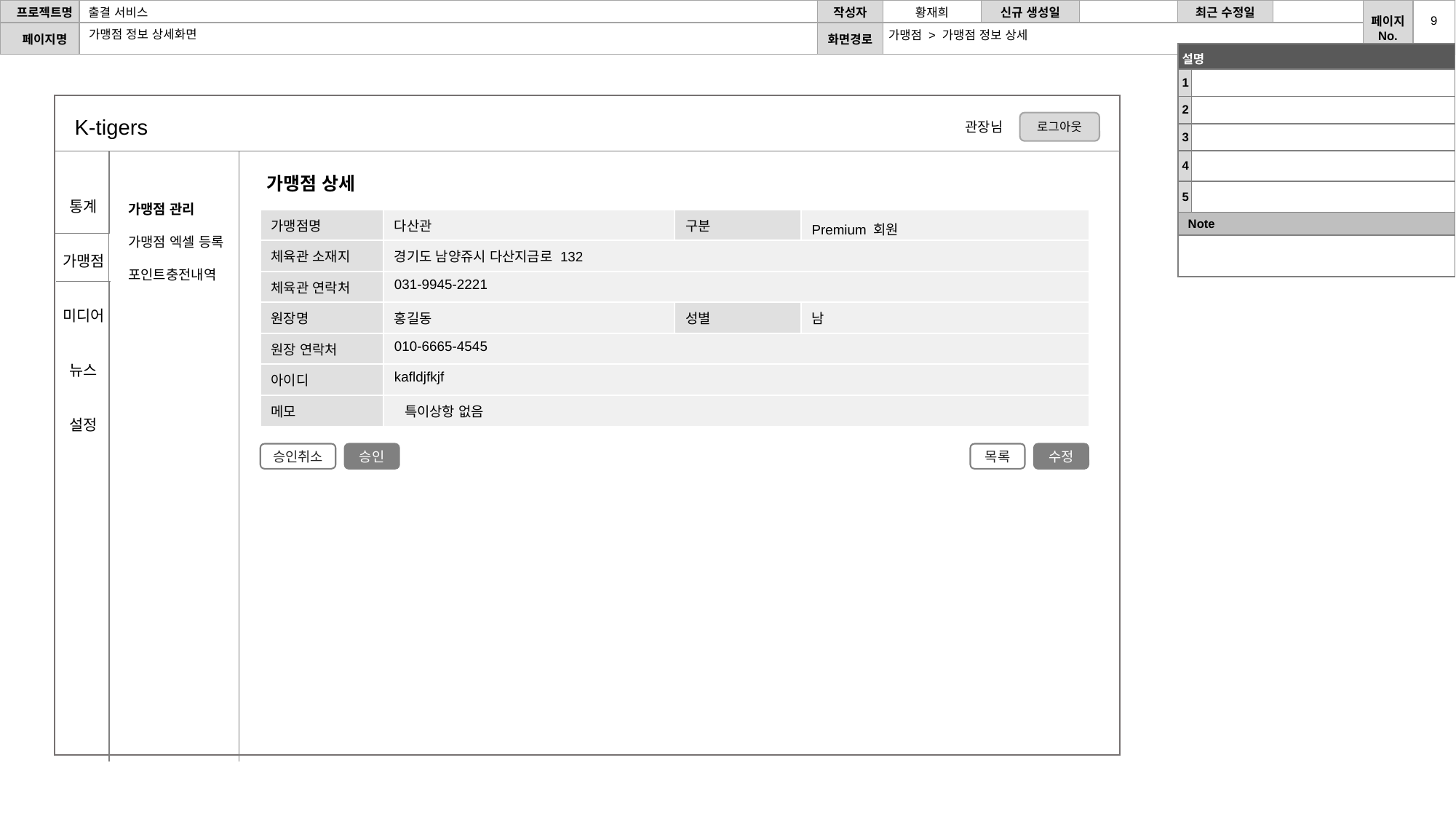

9
가맹점 정보 상세화면
가맹점 > 가맹점 정보 상세
| 설명 |  |
| --- | --- |
| 1 |  |
| 2 |  |
| 3 |  |
| 4 |  |
| 5 |  |
| Note |  |
|  |  |

K-tigers
로그아웃
관장님
가맹점 상세
가맹점 관리
가맹점 엑셀 등록
포인트충전내역
통계

가맹점

미디어

뉴스

설정
| 가맹점명 | 다산관 | 구분 | Premium 회원 |
| --- | --- | --- | --- |
| 체육관 소재지 | 경기도 남양쥬시 다산지금로 132 |  |  |
| 체육관 연락처 | 031-9945-2221 |  |  |
| 원장명 | 홍길동 | 성별 | 남 |
| 원장 연락처 | 010-6665-4545 |  |  |
| 아이디 | kafldjfkjf |  |  |
| 메모 | 특이상항 없음 |  |  |
승인취소
승인
목록
수정